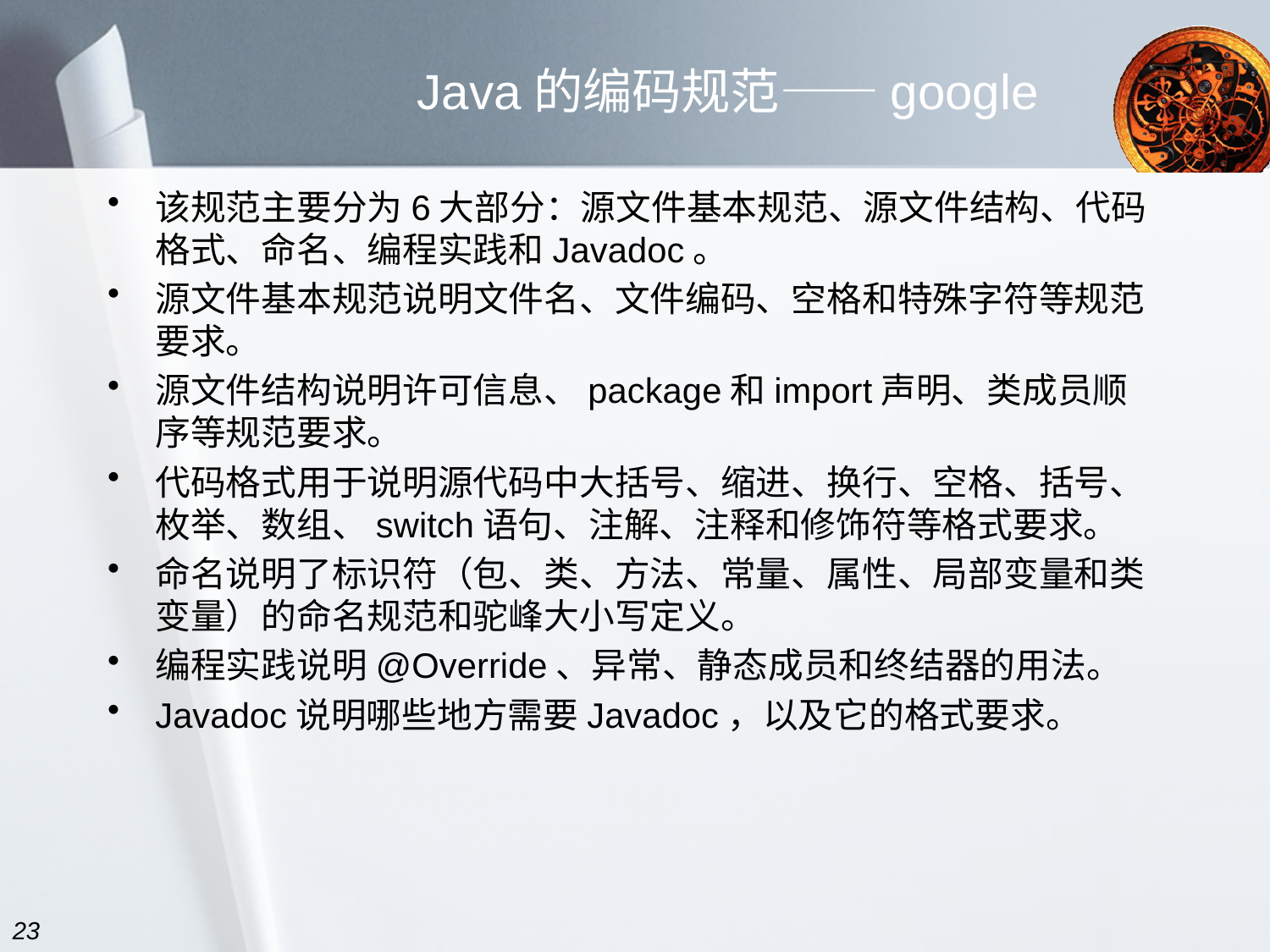

# Java的编码规范——google
该规范主要分为6大部分：源文件基本规范、源文件结构、代码格式、命名、编程实践和Javadoc。
源文件基本规范说明文件名、文件编码、空格和特殊字符等规范要求。
源文件结构说明许可信息、package和import声明、类成员顺序等规范要求。
代码格式用于说明源代码中大括号、缩进、换行、空格、括号、枚举、数组、switch语句、注解、注释和修饰符等格式要求。
命名说明了标识符（包、类、方法、常量、属性、局部变量和类变量）的命名规范和驼峰大小写定义。
编程实践说明@Override、异常、静态成员和终结器的用法。
Javadoc说明哪些地方需要Javadoc，以及它的格式要求。
23